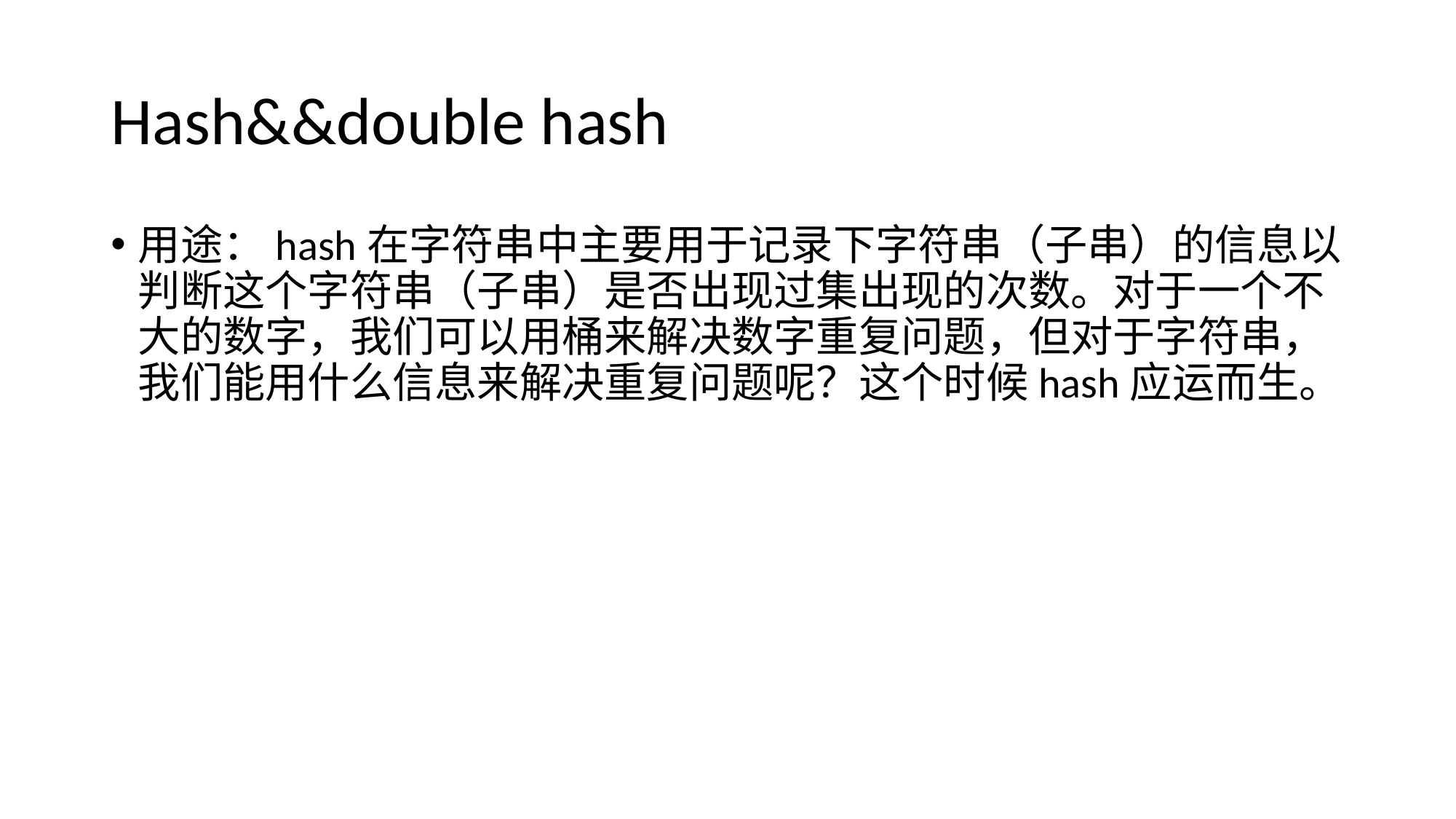

# Hash&&double hash
用途：hash在字符串中主要用于记录下字符串（子串）的信息以判断这个字符串（子串）是否出现过集出现的次数。对于一个不大的数字，我们可以用桶来解决数字重复问题，但对于字符串，我们能用什么信息来解决重复问题呢？这个时候hash应运而生。